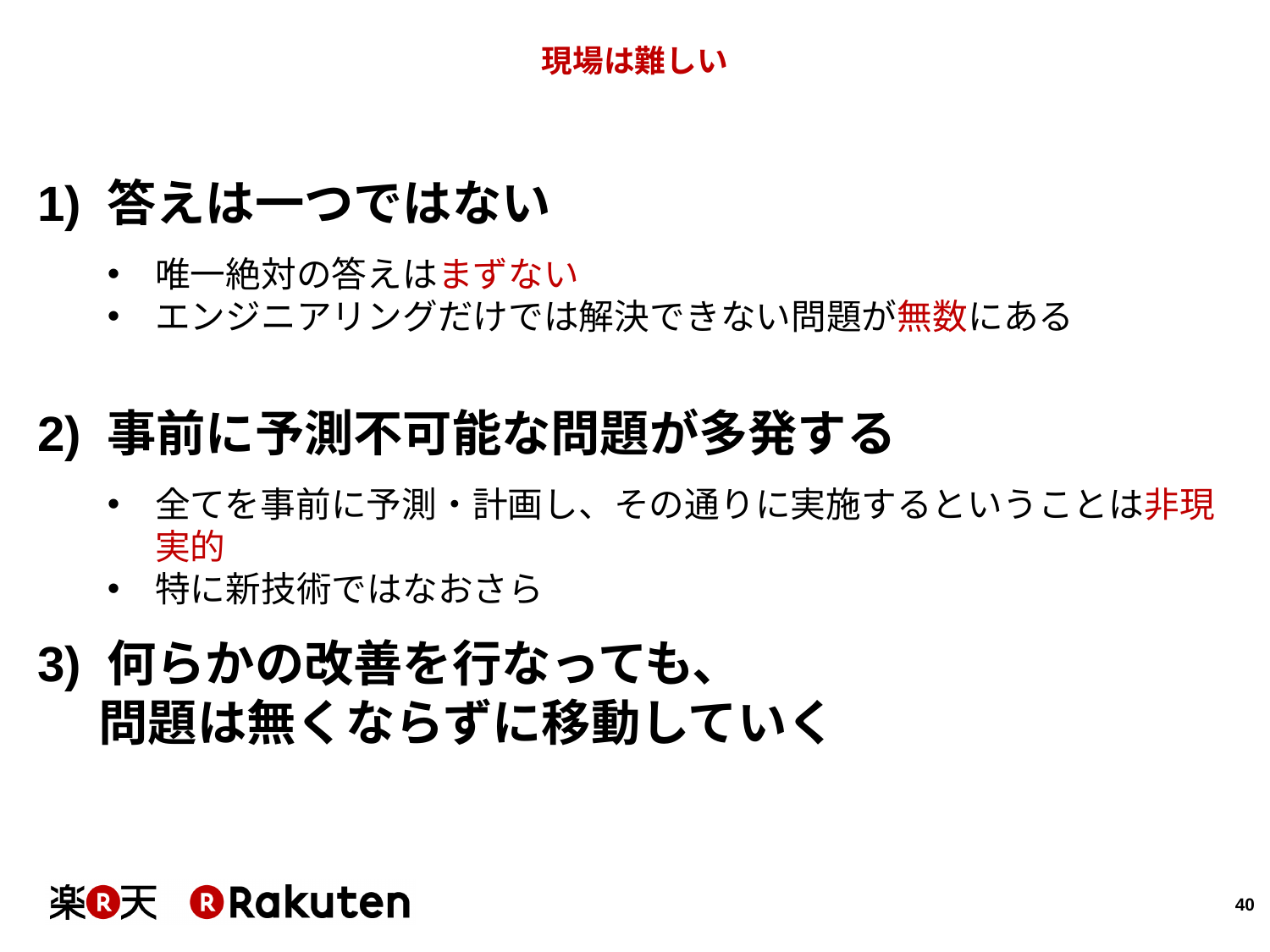

# 現場は難しい
1) 答えは一つではない
唯一絶対の答えはまずない
エンジニアリングだけでは解決できない問題が無数にある
2) 事前に予測不可能な問題が多発する
全てを事前に予測・計画し、その通りに実施するということは非現実的
特に新技術ではなおさら
3) 何らかの改善を行なっても、
問題は無くならずに移動していく